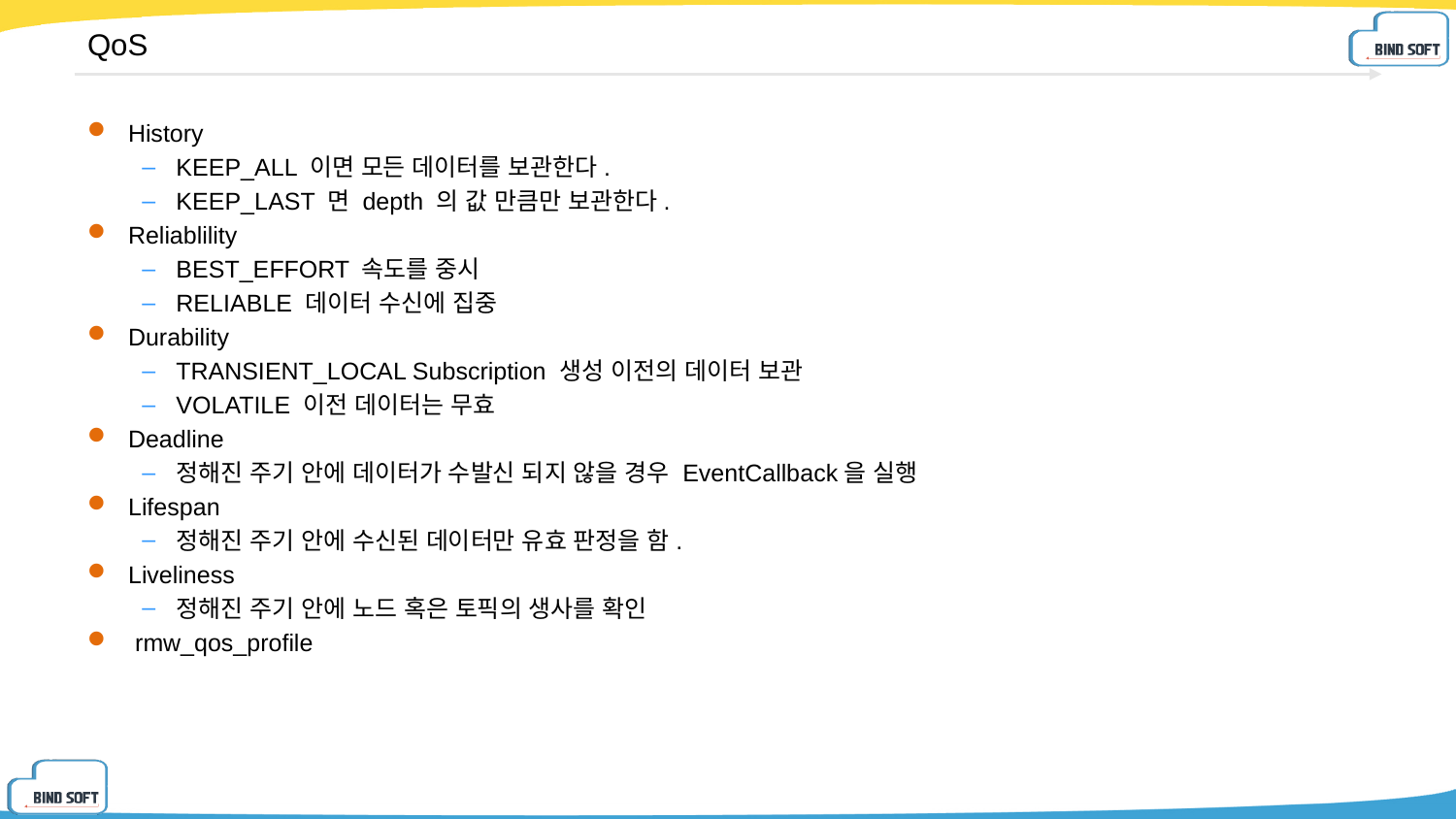

# QoS
History
KEEP_ALL 이면 모든 데이터를 보관한다.
KEEP_LAST 면 depth 의 값 만큼만 보관한다.
Reliablility
BEST_EFFORT 속도를 중시
RELIABLE 데이터 수신에 집중
Durability
TRANSIENT_LOCAL Subscription 생성 이전의 데이터 보관
VOLATILE 이전 데이터는 무효
Deadline
정해진 주기 안에 데이터가 수발신 되지 않을 경우 EventCallback을 실행
Lifespan
정해진 주기 안에 수신된 데이터만 유효 판정을 함.
Liveliness
정해진 주기 안에 노드 혹은 토픽의 생사를 확인
 rmw_qos_profile